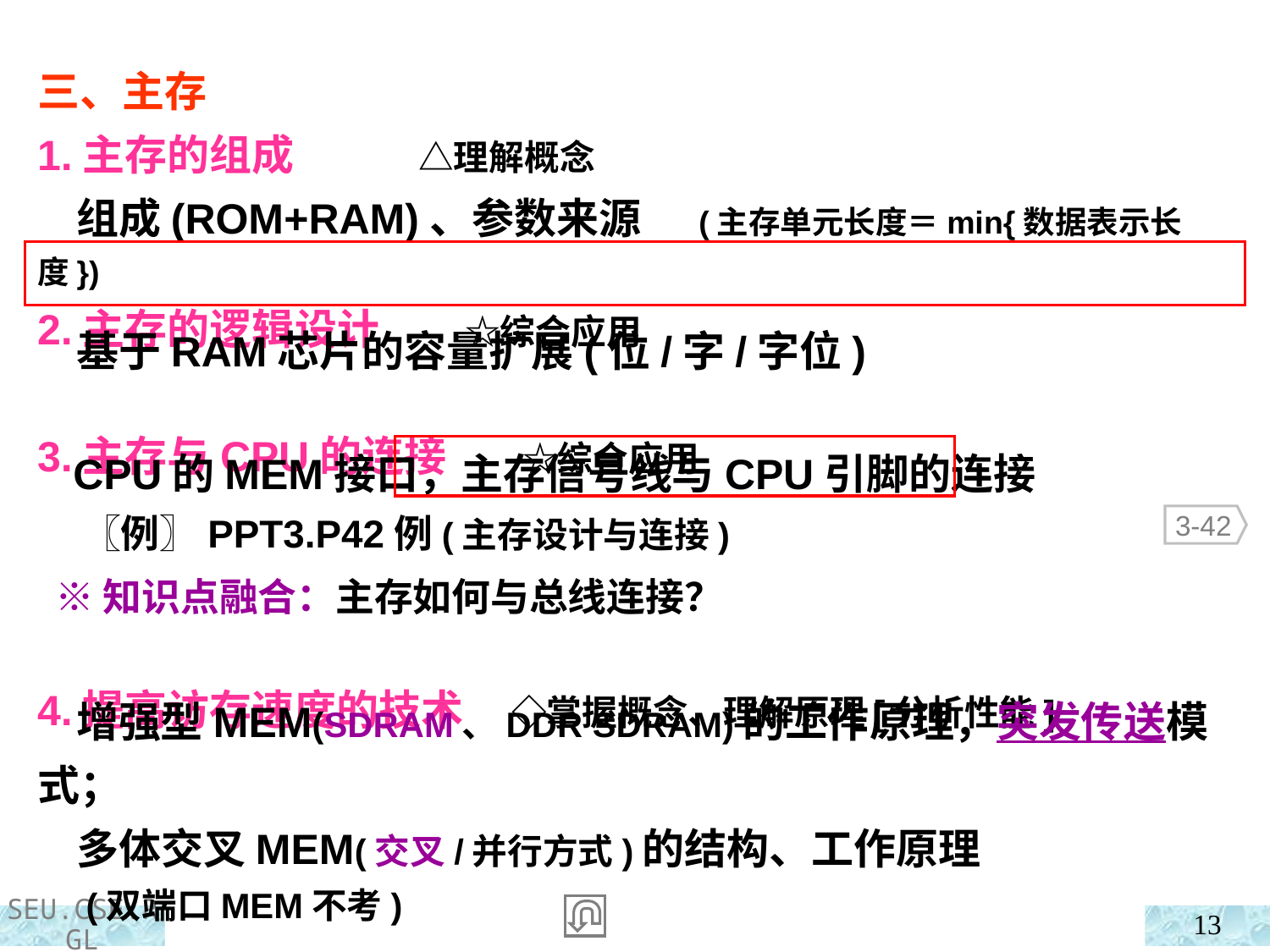

三、主存
1.主存的组成             △理解概念
   组成(ROM+RAM)、参数来源     (主存单元长度＝min{数据表示长度})
2.主存的逻辑设计         ☆综合应用

3.主存与CPU的连接        ☆综合应用

4.提高访存速度的技术     ◇掌握概念、理解原理[分析性能]

   基于RAM芯片的容量扩展(位/字/字位)
   CPU的MEM接口，主存信号线与CPU引脚的连接
    〖例〗PPT3.P42例(主存设计与连接)

3-42
  ※知识点融合：主存如何与总线连接？
   增强型MEM(SDRAM、DDR SDRAM)的工作原理，突发传送模式；
   多体交叉MEM(交叉/并行方式)的结构、工作原理
     (双端口MEM不考)

13